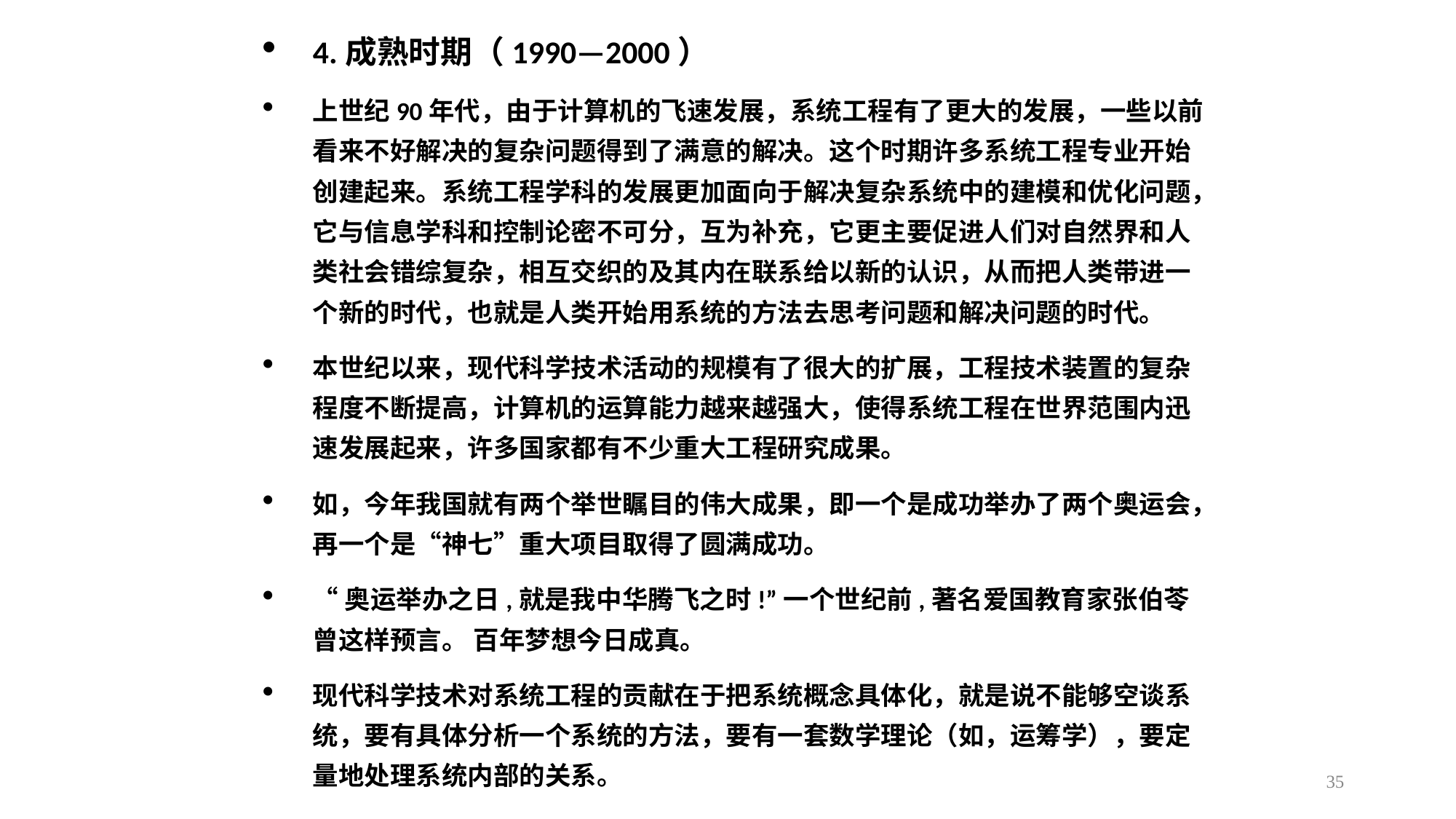

4.成熟时期（1990—2000）
上世纪90年代，由于计算机的飞速发展，系统工程有了更大的发展，一些以前看来不好解决的复杂问题得到了满意的解决。这个时期许多系统工程专业开始创建起来。系统工程学科的发展更加面向于解决复杂系统中的建模和优化问题，它与信息学科和控制论密不可分，互为补充，它更主要促进人们对自然界和人类社会错综复杂，相互交织的及其内在联系给以新的认识，从而把人类带进一个新的时代，也就是人类开始用系统的方法去思考问题和解决问题的时代。
本世纪以来，现代科学技术活动的规模有了很大的扩展，工程技术装置的复杂程度不断提高，计算机的运算能力越来越强大，使得系统工程在世界范围内迅速发展起来，许多国家都有不少重大工程研究成果。
如，今年我国就有两个举世瞩目的伟大成果，即一个是成功举办了两个奥运会，再一个是“神七”重大项目取得了圆满成功。
“奥运举办之日,就是我中华腾飞之时!”一个世纪前,著名爱国教育家张伯苓曾这样预言。 百年梦想今日成真。
现代科学技术对系统工程的贡献在于把系统概念具体化，就是说不能够空谈系统，要有具体分析一个系统的方法，要有一套数学理论（如，运筹学），要定量地处理系统内部的关系。
35